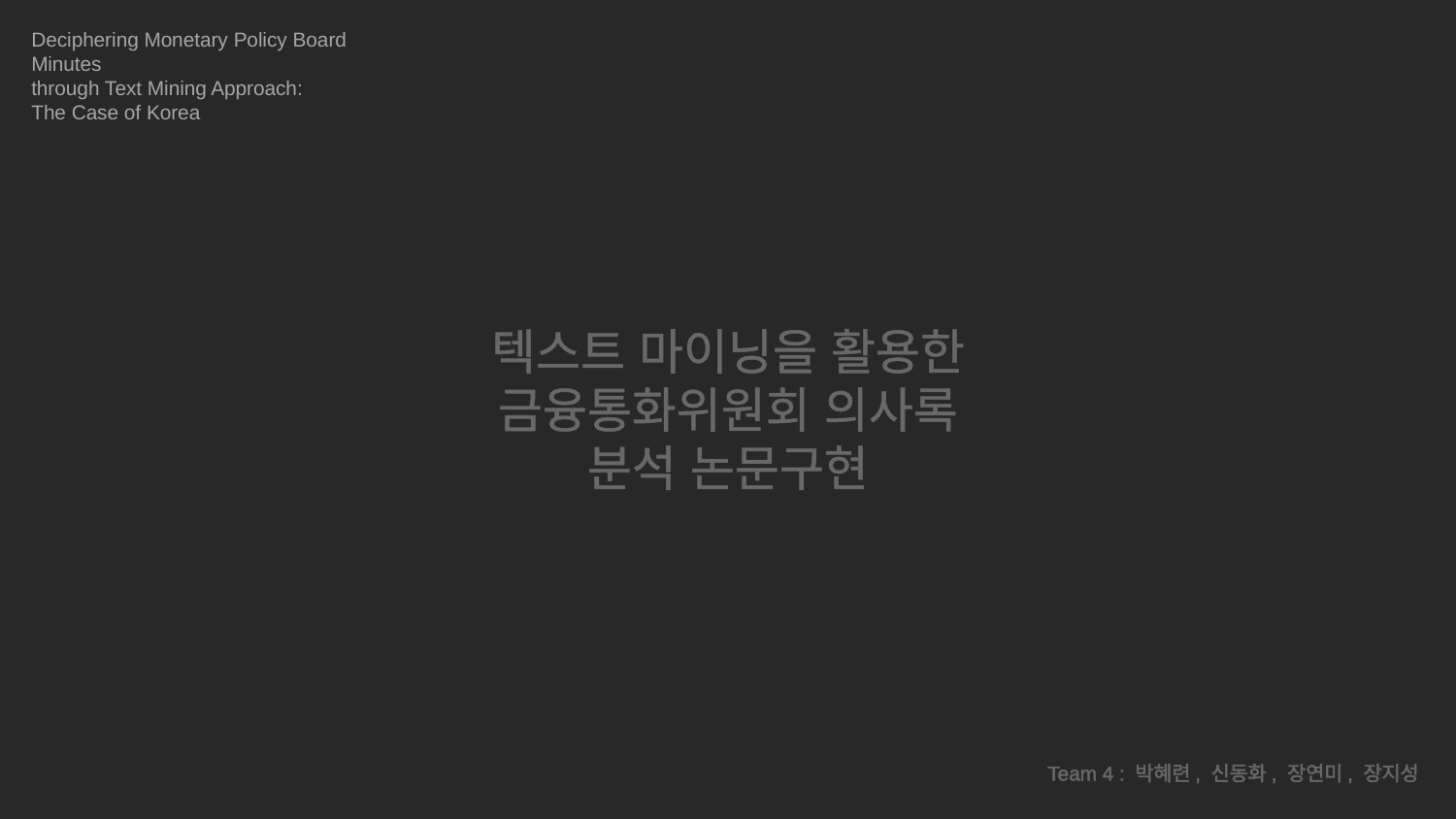

Deciphering Monetary Policy Board Minutes
through Text Mining Approach:
The Case of Korea
텍스트 마이닝을 활용한
금융통화위원회 의사록 분석 논문구현
Team 4 : 박혜련, 신동화, 장연미, 장지성